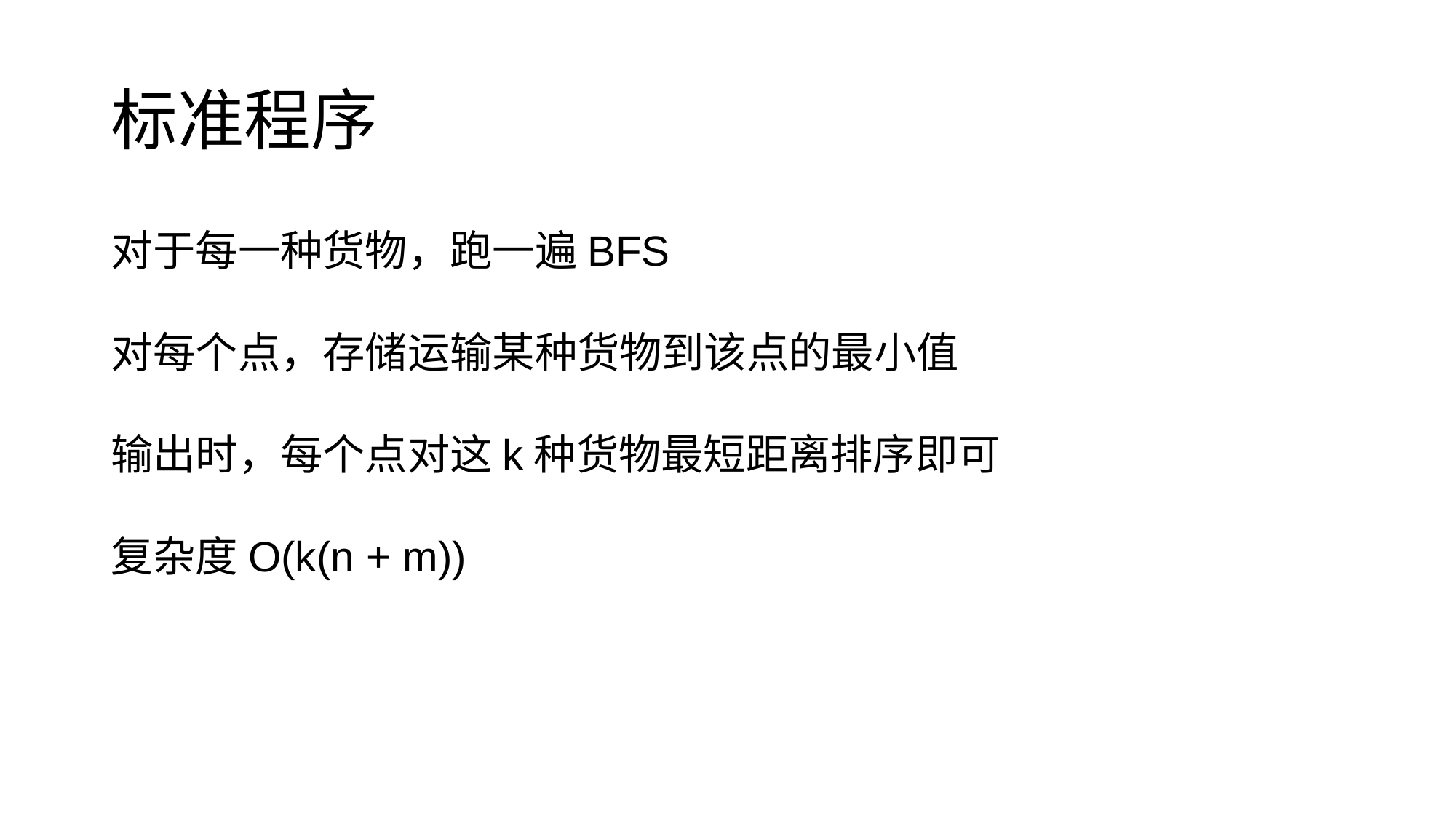

# 标准程序
对于每一种货物，跑一遍BFS

对每个点，存储运输某种货物到该点的最小值

输出时，每个点对这k种货物最短距离排序即可

复杂度O(k(n + m))